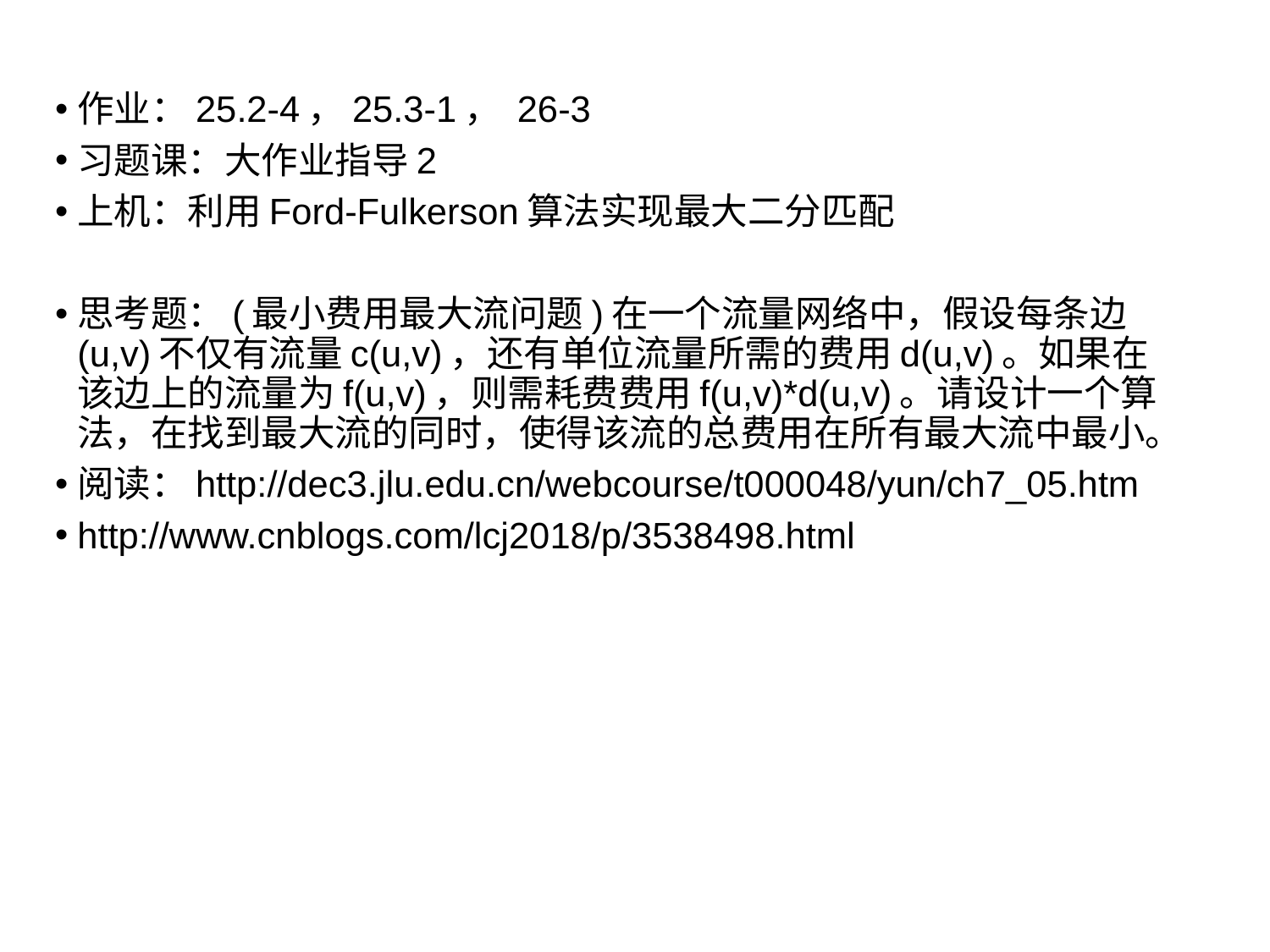

作业：25.2-4，25.3-1， 26-3
习题课：大作业指导2
上机：利用Ford-Fulkerson算法实现最大二分匹配

思考题：(最小费用最大流问题)在一个流量网络中，假设每条边(u,v)不仅有流量c(u,v)，还有单位流量所需的费用d(u,v)。如果在该边上的流量为f(u,v)，则需耗费费用f(u,v)*d(u,v)。请设计一个算法，在找到最大流的同时，使得该流的总费用在所有最大流中最小。
阅读：http://dec3.jlu.edu.cn/webcourse/t000048/yun/ch7_05.htm
http://www.cnblogs.com/lcj2018/p/3538498.html